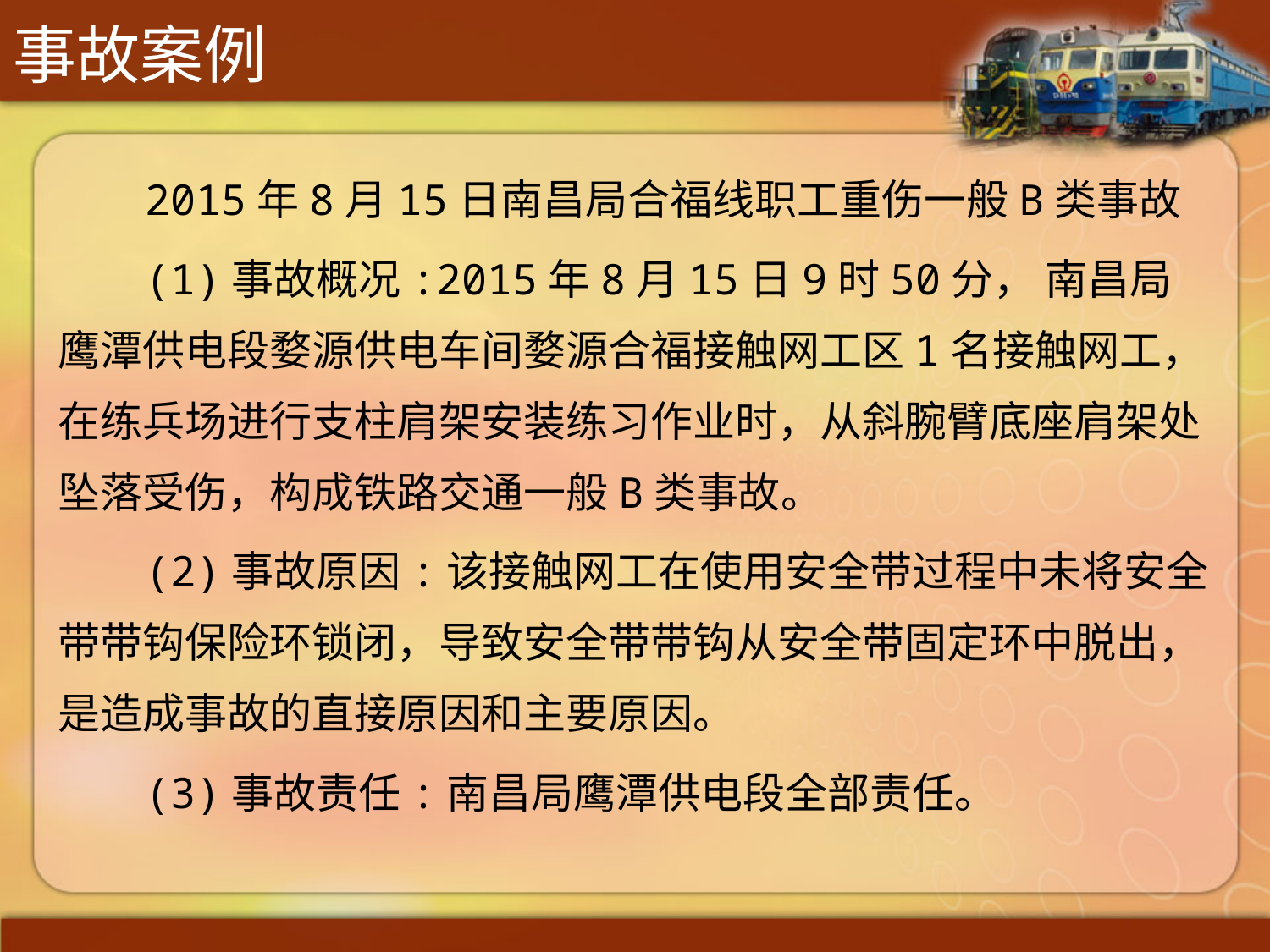

# 事故案例
2015年8月15日南昌局合福线职工重伤一般B类事故
(1)事故概况:2015年8月15日9时50分， 南昌局鹰潭供电段婺源供电车间婺源合福接触网工区1名接触网工，在练兵场进行支柱肩架安装练习作业时，从斜腕臂底座肩架处坠落受伤，构成铁路交通一般B类事故。
(2)事故原因:该接触网工在使用安全带过程中未将安全带带钩保险环锁闭，导致安全带带钩从安全带固定环中脱出，是造成事故的直接原因和主要原因。
(3)事故责任:南昌局鹰潭供电段全部责任。